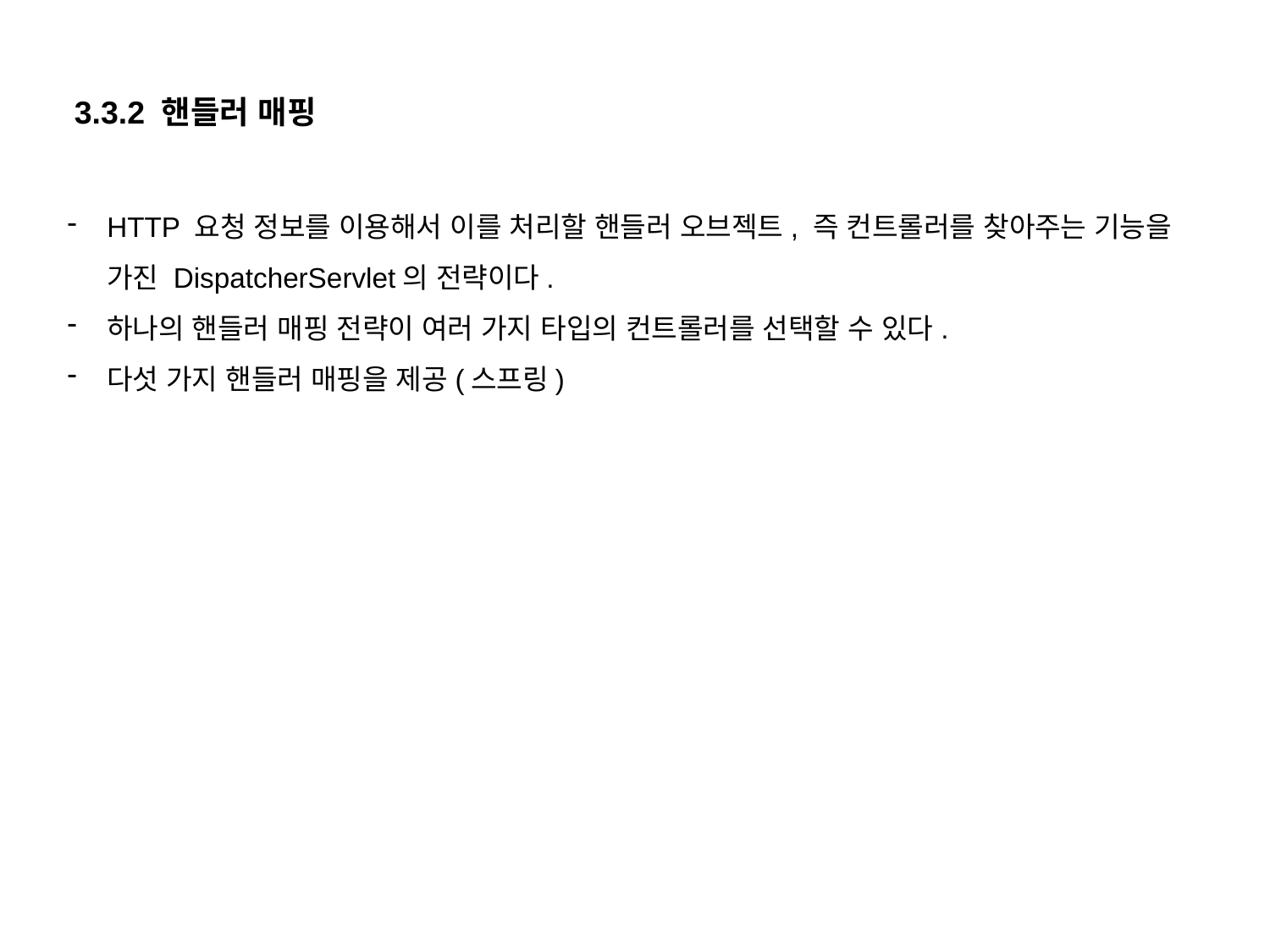

3.3.2 핸들러 매핑
HTTP 요청 정보를 이용해서 이를 처리할 핸들러 오브젝트, 즉 컨트롤러를 찾아주는 기능을 가진 DispatcherServlet의 전략이다.
하나의 핸들러 매핑 전략이 여러 가지 타입의 컨트롤러를 선택할 수 있다.
다섯 가지 핸들러 매핑을 제공(스프링)